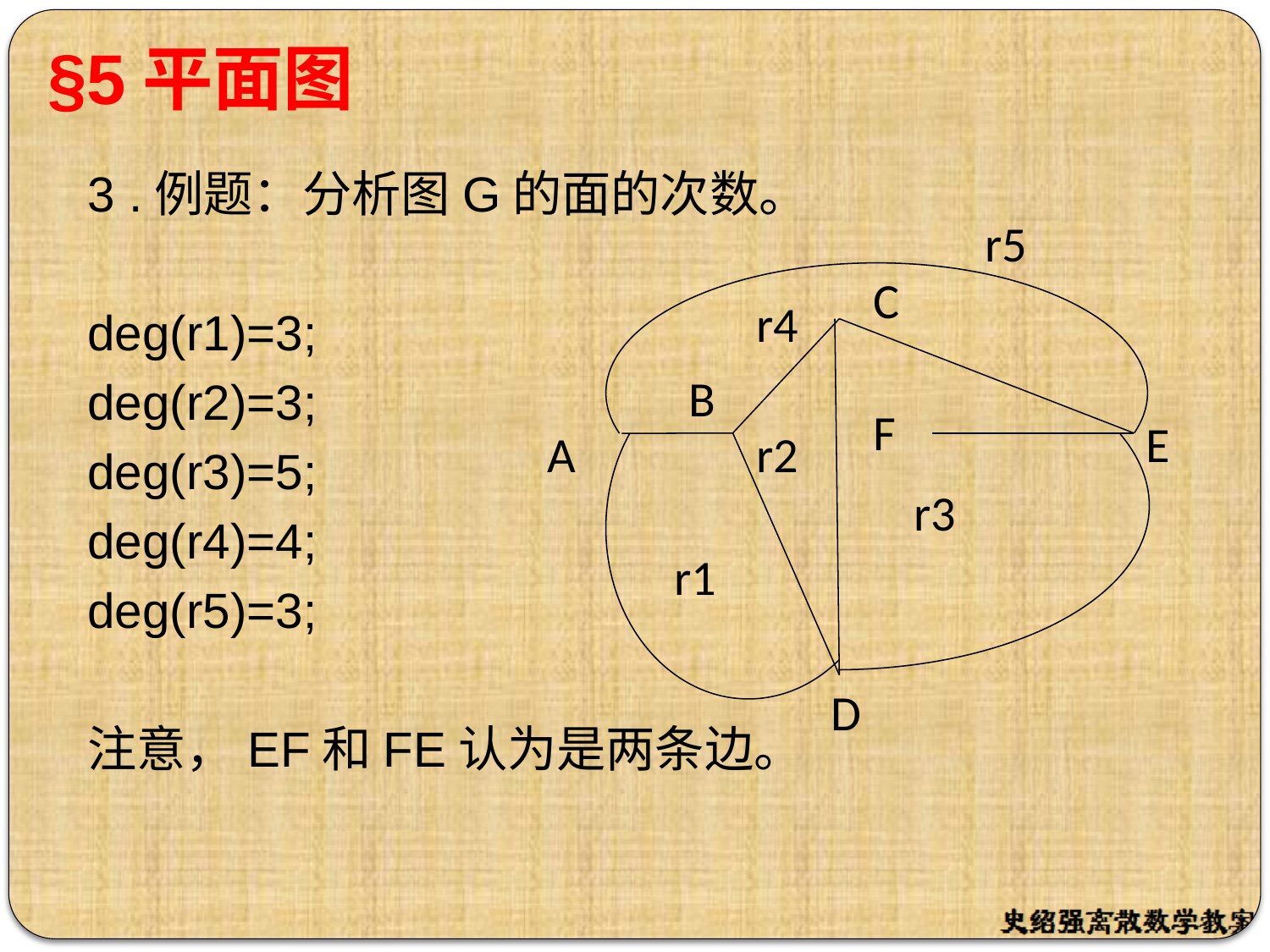

# §5平面图
3 .例题：分析图G的面的次数。

deg(r1)=3;
deg(r2)=3;
deg(r3)=5;
deg(r4)=4;
deg(r5)=3;

注意，EF和FE认为是两条边。

r5
r4
r2
r3
r1

C
B
E
A
D
F